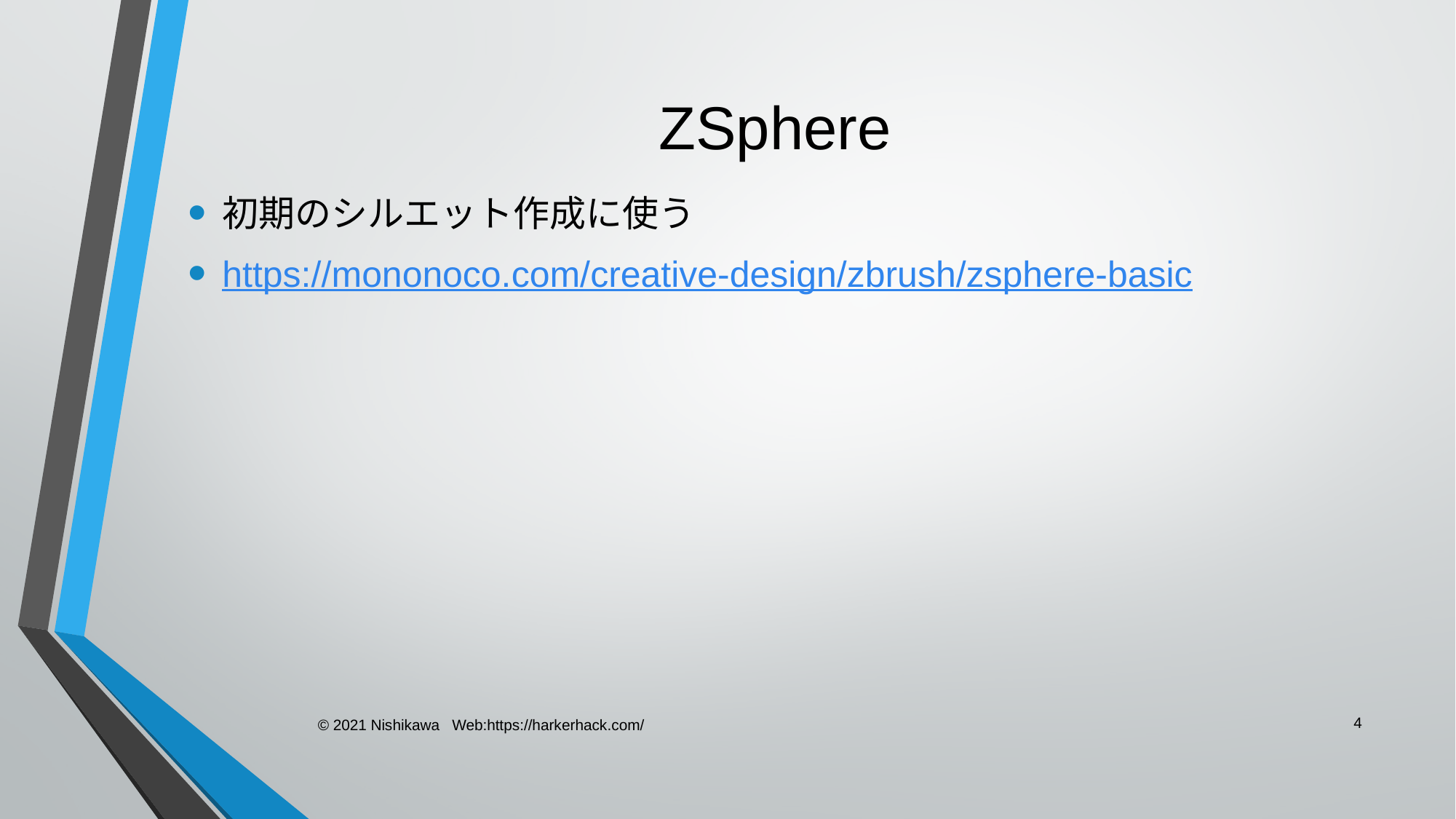

# ZSphere
初期のシルエット作成に使う
https://mononoco.com/creative-design/zbrush/zsphere-basic

4
© 2021 Nishikawa   Web:https://harkerhack.com/